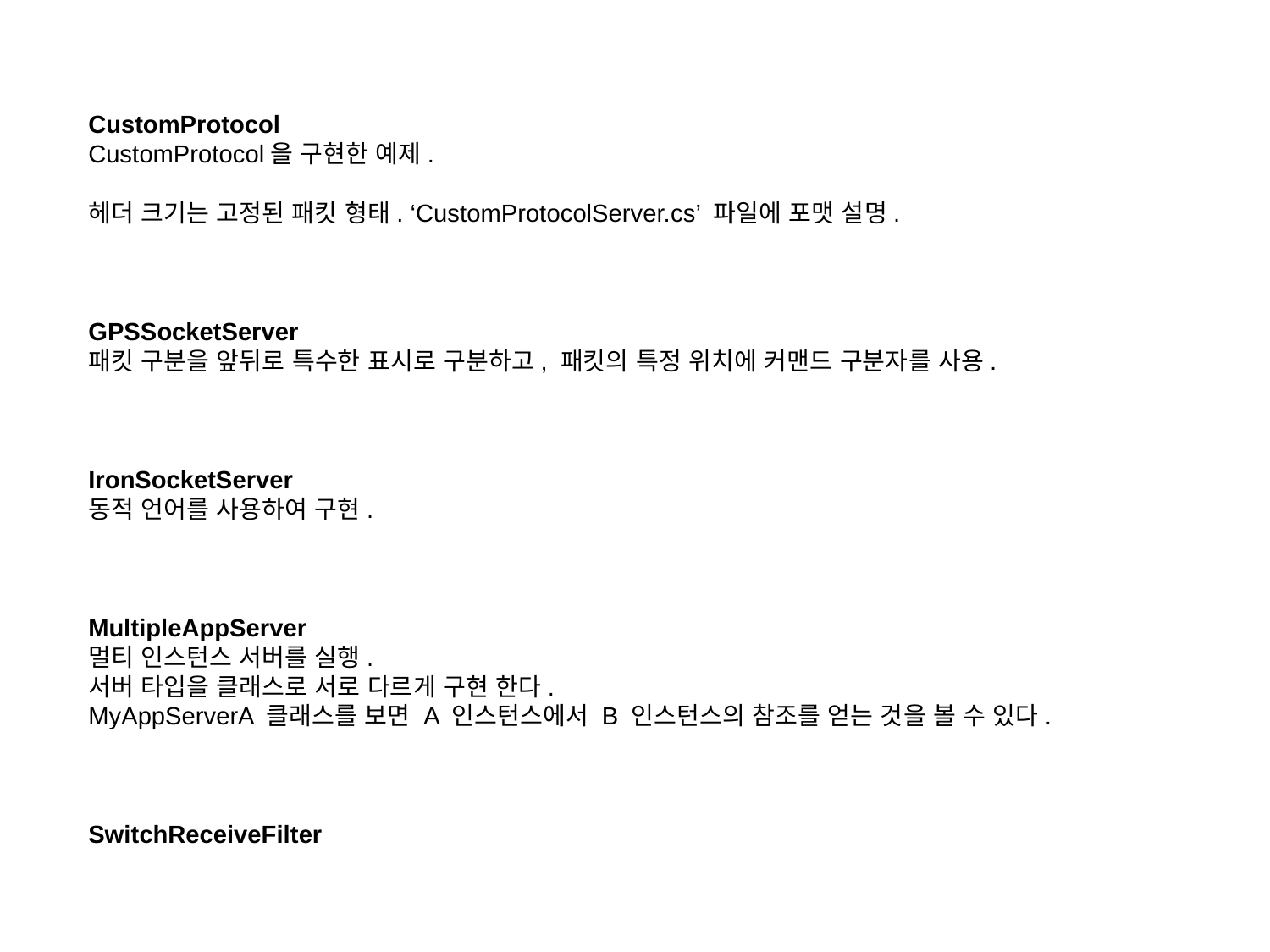

CustomProtocol
CustomProtocol을 구현한 예제.

헤더 크기는 고정된 패킷 형태. ‘CustomProtocolServer.cs’ 파일에 포맷 설명.

GPSSocketServer
패킷 구분을 앞뒤로 특수한 표시로 구분하고, 패킷의 특정 위치에 커맨드 구분자를 사용.

IronSocketServer
동적 언어를 사용하여 구현.

MultipleAppServer
멀티 인스턴스 서버를 실행.
서버 타입을 클래스로 서로 다르게 구현 한다.
MyAppServerA 클래스를 보면 A 인스턴스에서 B 인스턴스의 참조를 얻는 것을 볼 수 있다.

SwitchReceiveFilter